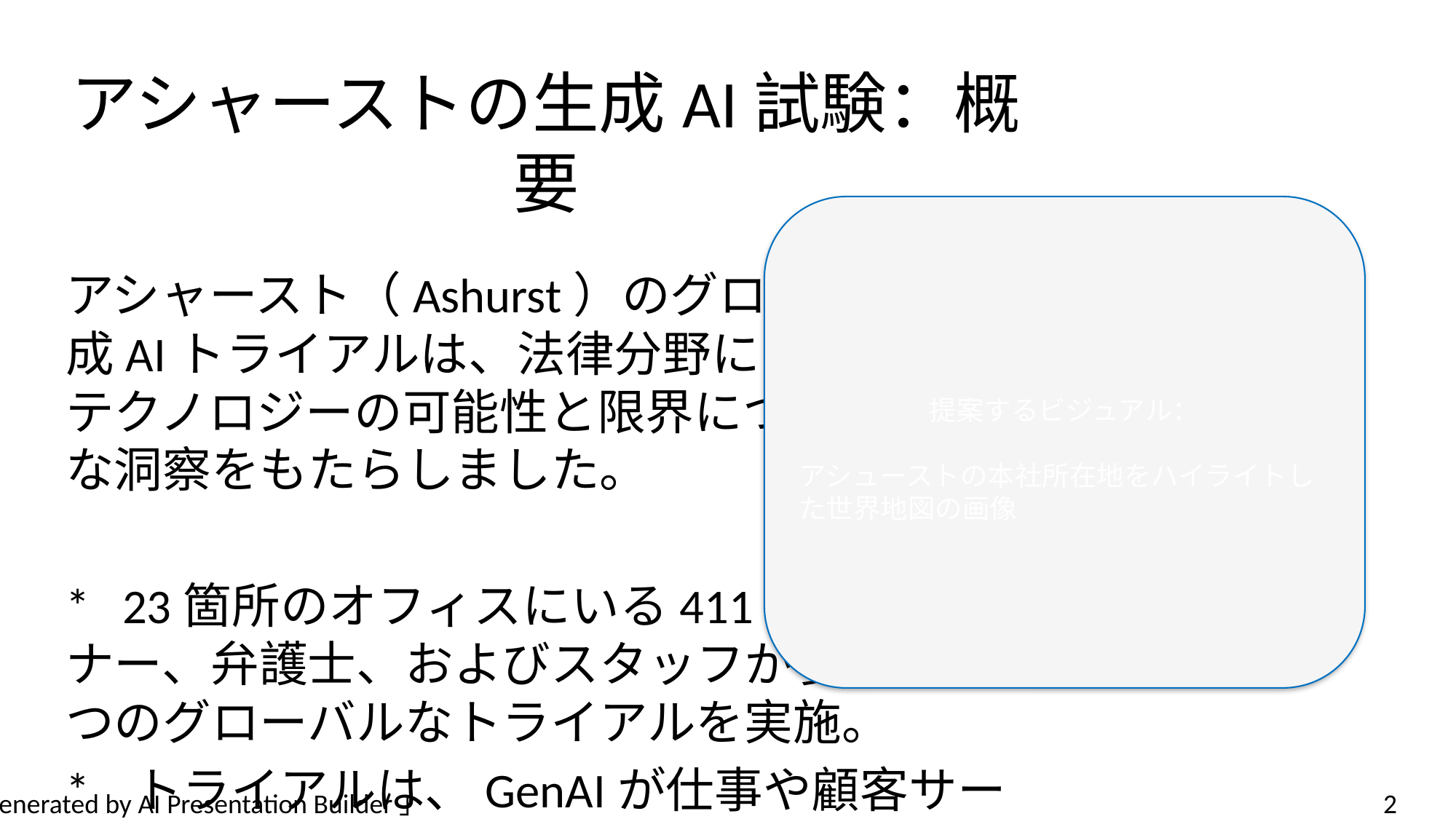

# アシャーストの生成AI試験：概要

アシャースト（Ashurst）のグローバルな生成AIトライアルは、法律分野におけるこのテクノロジーの可能性と限界について貴重な洞察をもたらしました。

*   23箇所のオフィスにいる411名のパートナー、弁護士、およびスタッフが参加した3つのグローバルなトライアルを実施。
*   トライアルは、GenAIが仕事や顧客サービスに与える影響を理解し、測定することに焦点を当てて実施。
*   データセキュリティを確保するために、公開されているデータと厳格な安全対策を利用。
*   トライアルから5つの重要な洞察が得られました。

提案するビジュアル：

アシューストの本社所在地をハイライトした世界地図の画像

「Generated by AI Presentation Builder」

これは状況によって、以下のように訳すことができます。

* **シンプルに意味を伝える場合:**

  * AIによるプレゼンテーション作成ツールで生成

* **ツールの名前を強調する場合:**

  * AIプレゼンテーションビルダーで生成

* **もう少し詳細に説明する場合:**

  * AIが作成したプレゼンテーションビルダーによって生成

* **キャッチーな表現にしたい場合:**

  * AIが自動生成したプレゼンテーション

文脈や伝えたいニュアンスによって使い分けてみてください。

2